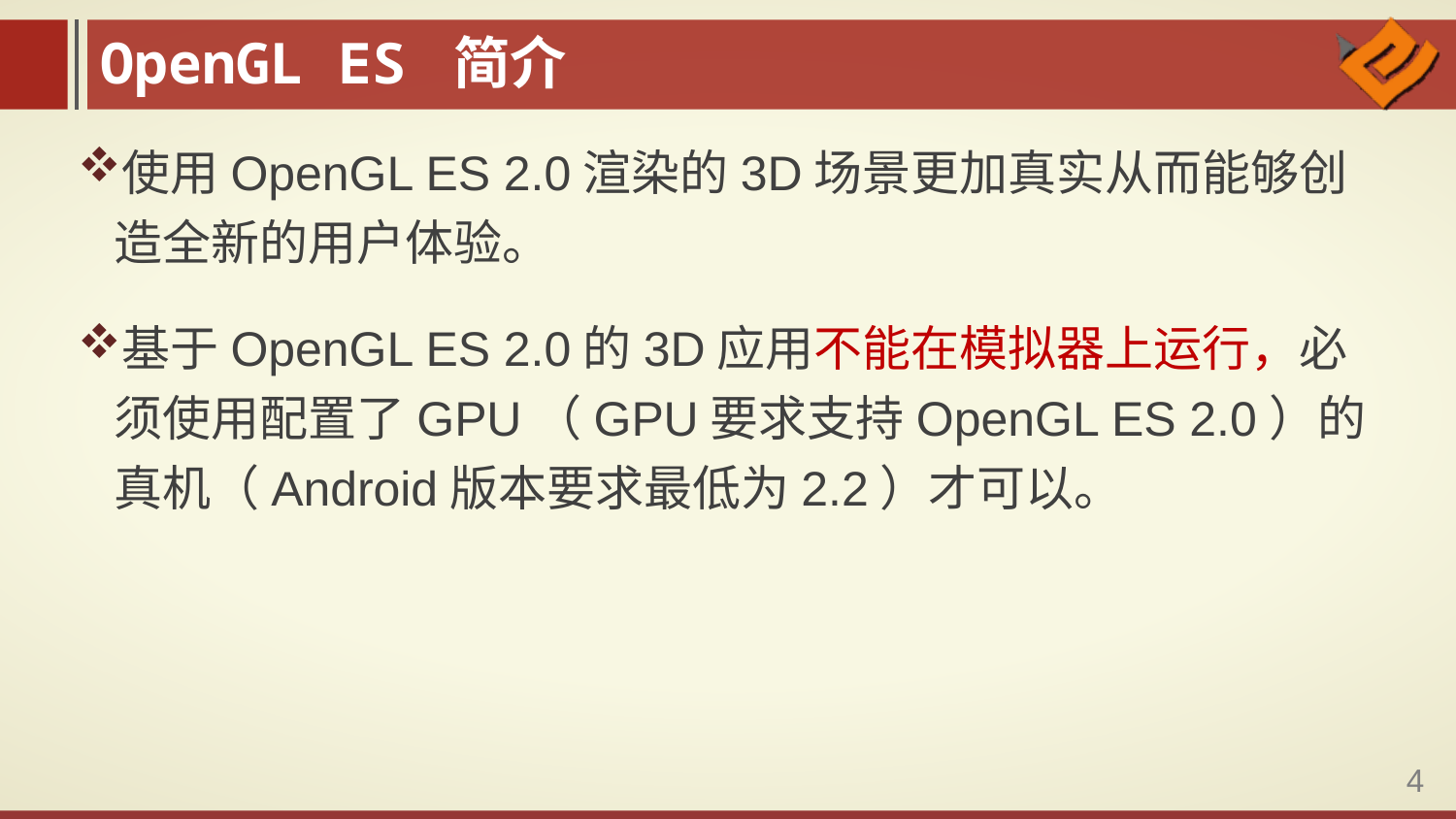

OpenGL ES 简介
使用OpenGL ES 2.0渲染的3D场景更加真实从而能够创造全新的用户体验。
基于OpenGL ES 2.0的3D应用不能在模拟器上运行，必须使用配置了GPU（GPU要求支持OpenGL ES 2.0）的真机（Android版本要求最低为2.2）才可以。